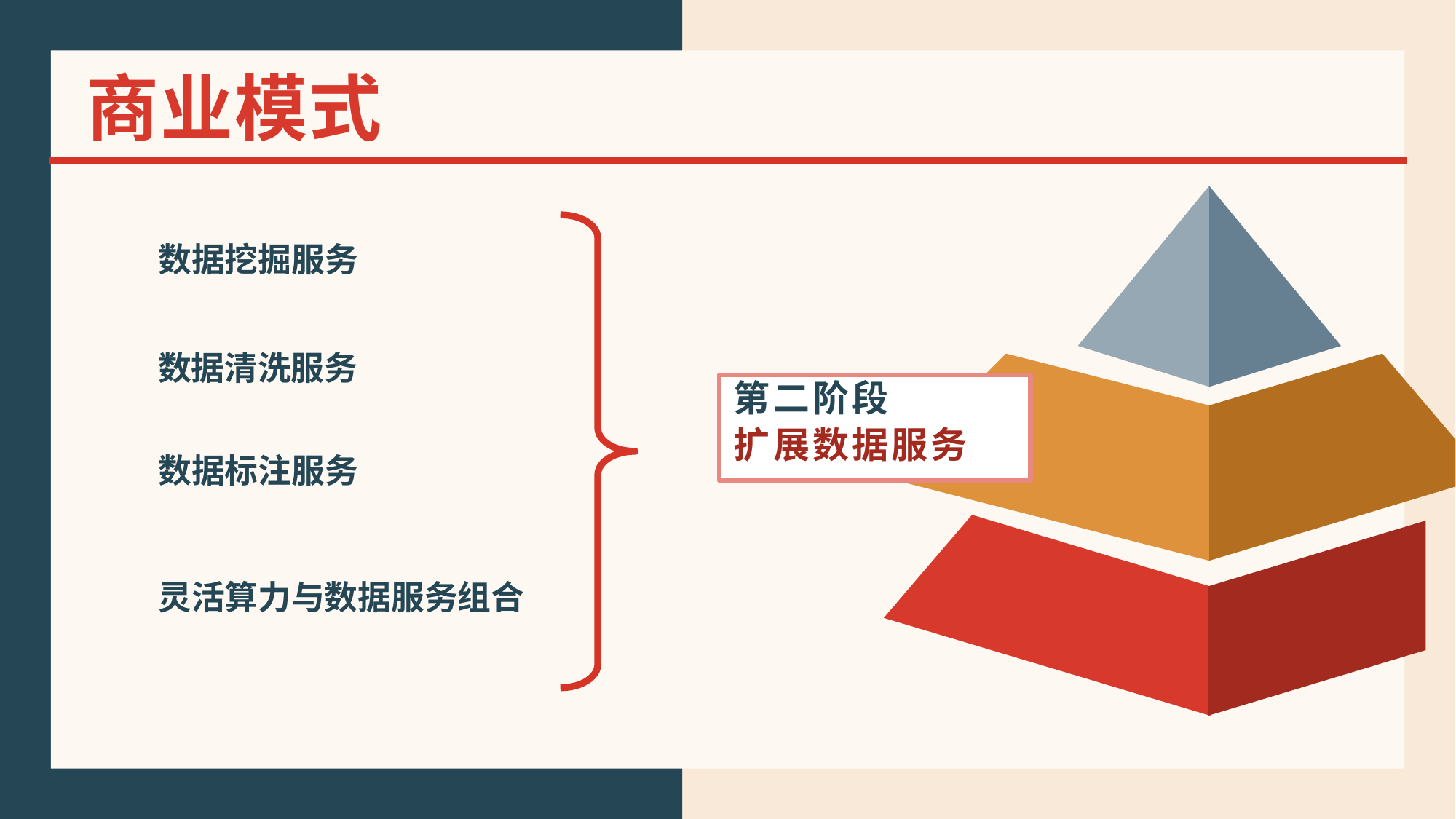

# 商业模式

数据挖掘服务
数据清洗服务
第二阶段
扩展数据服务
数据标注服务
灵活算力与数据服务组合